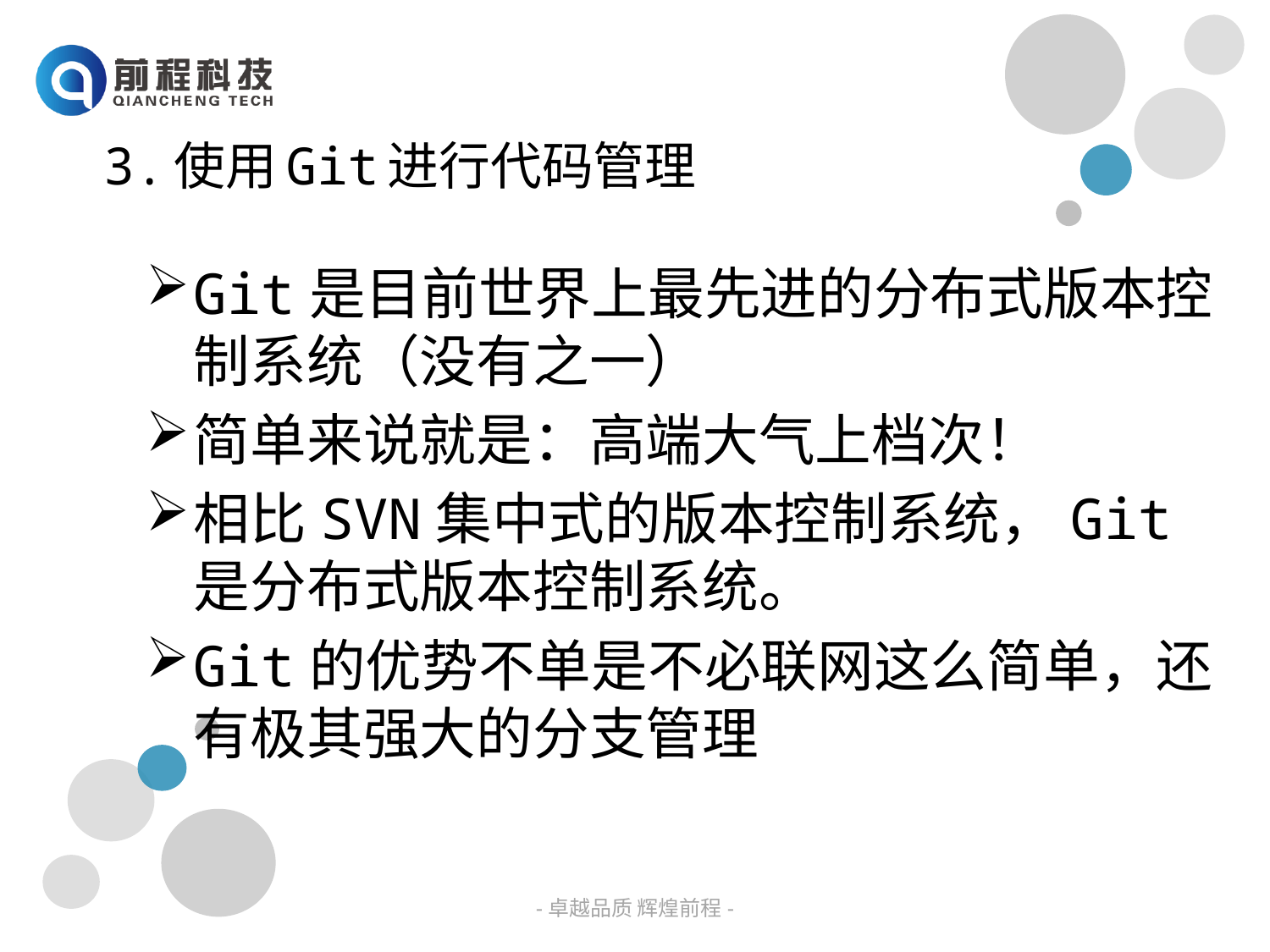

3.使用Git进行代码管理
Git是目前世界上最先进的分布式版本控制系统（没有之一）
简单来说就是：高端大气上档次！
相比SVN集中式的版本控制系统，Git是分布式版本控制系统。
Git的优势不单是不必联网这么简单，还有极其强大的分支管理

-卓越品质 辉煌前程-